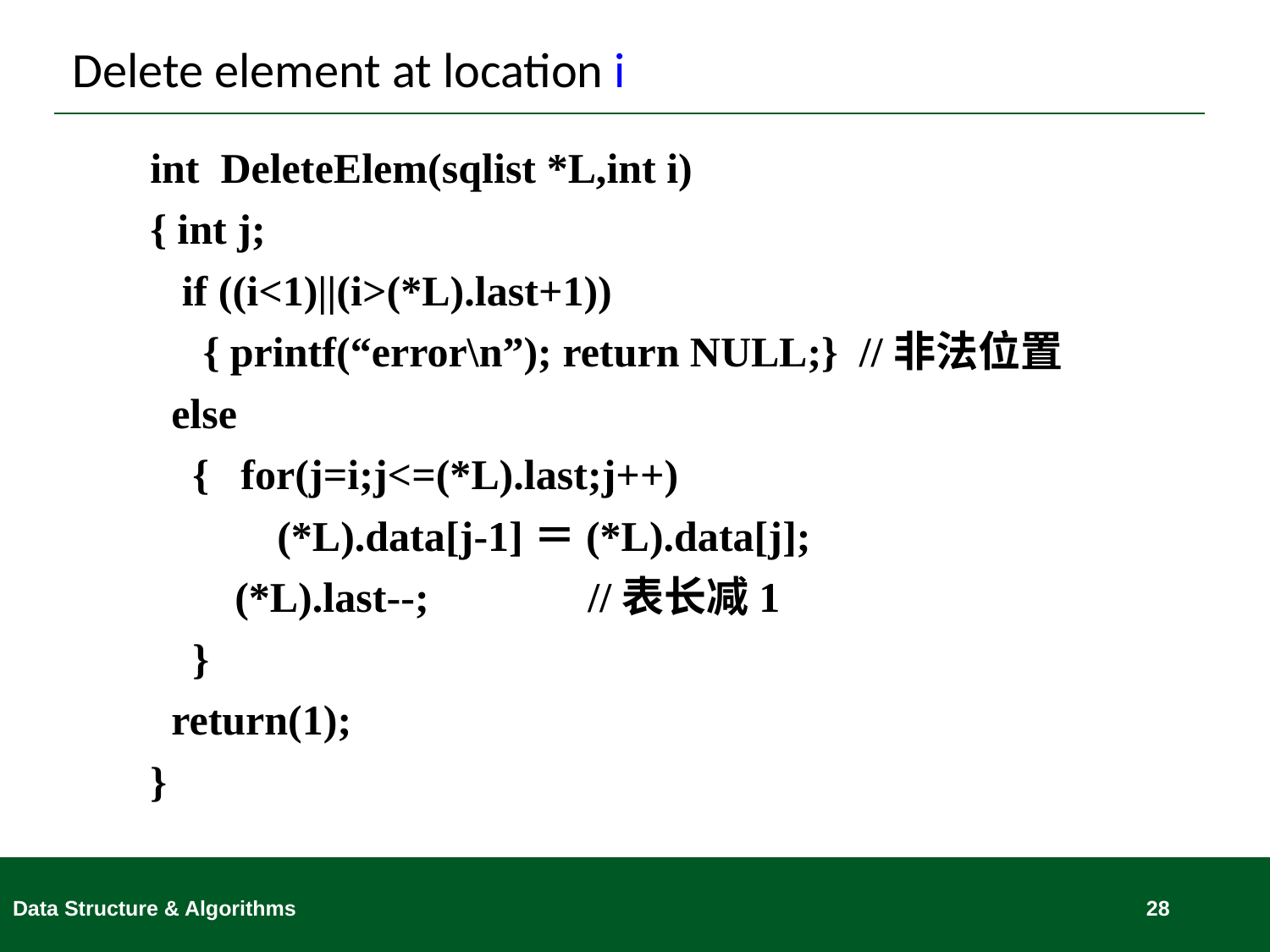

# Delete element at location i
int  DeleteElem(sqlist *L,int i)
{ int j;
   if ((i<1)||(i>(*L).last+1))
     { printf(“error\n”); return NULL;}  //非法位置
  else
    {   for(j=i;j<=(*L).last;j++)
            (*L).data[j-1]＝(*L).data[j];
        (*L).last--;               //表长减1
    }
  return(1);
}
Data Structure & Algorithms
28